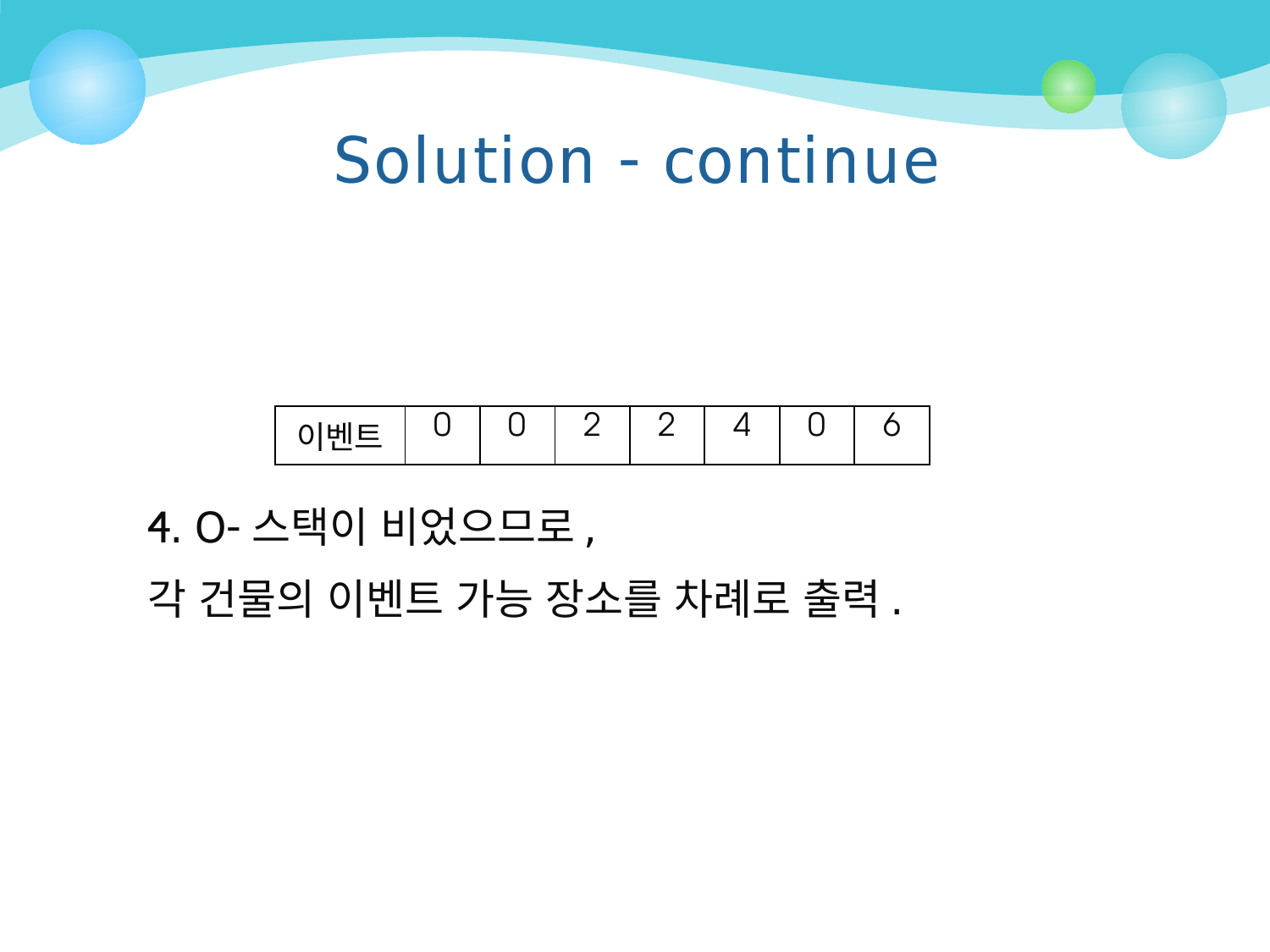

# Solution - continue
| 이벤트 | 0 | 0 | 2 | 2 | 4 | 0 | 6 |
| --- | --- | --- | --- | --- | --- | --- | --- |
4. O-스택이 비었으므로,
각 건물의 이벤트 가능 장소를 차례로 출력.